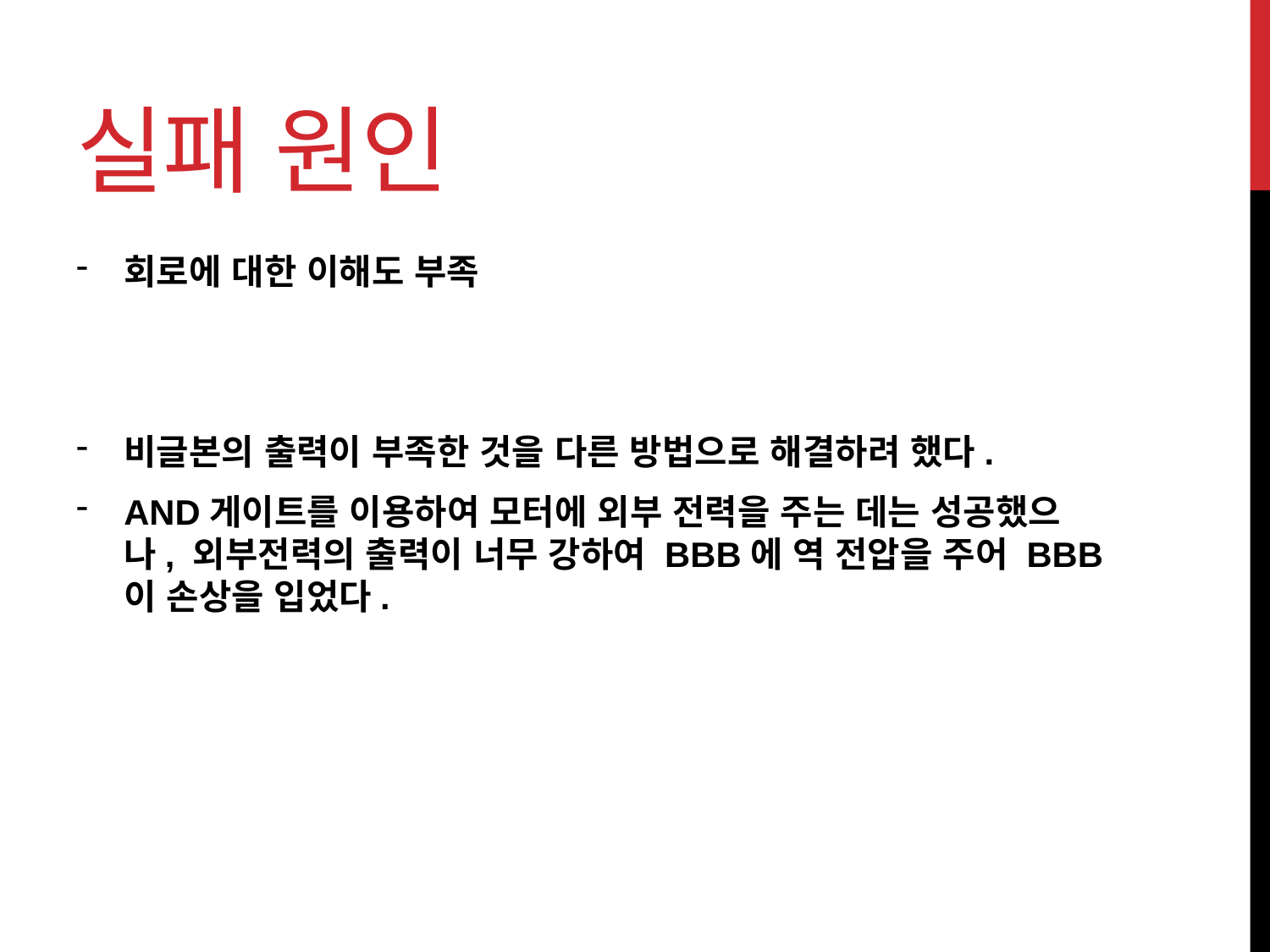

# 실패 원인
회로에 대한 이해도 부족

비글본의 출력이 부족한 것을 다른 방법으로 해결하려 했다.
AND게이트를 이용하여 모터에 외부 전력을 주는 데는 성공했으나, 외부전력의 출력이 너무 강하여 BBB에 역 전압을 주어 BBB이 손상을 입었다.